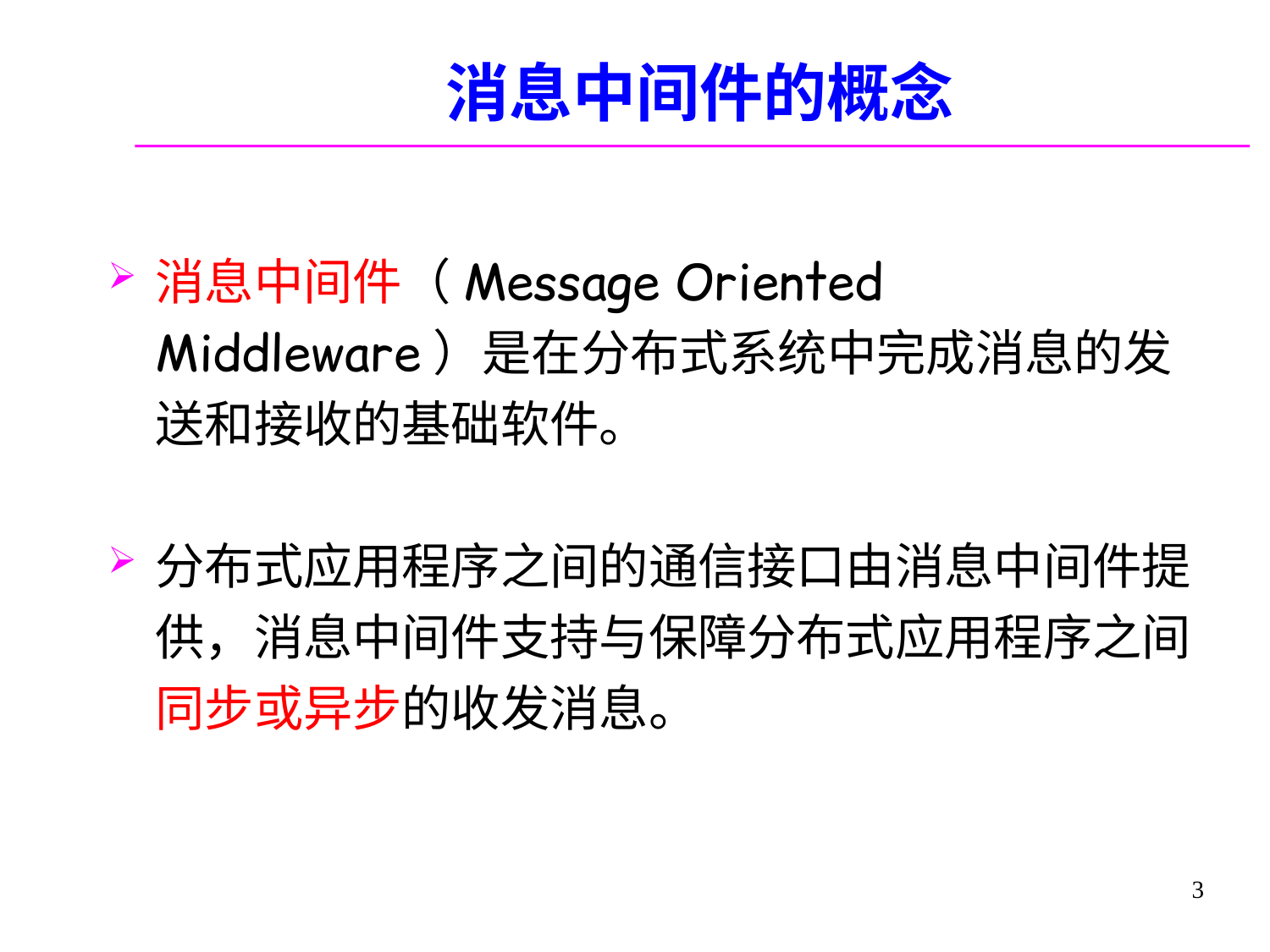

# 消息中间件的概念
消息中间件（Message Oriented Middleware）是在分布式系统中完成消息的发送和接收的基础软件。

分布式应用程序之间的通信接口由消息中间件提供，消息中间件支持与保障分布式应用程序之间同步或异步的收发消息。

3